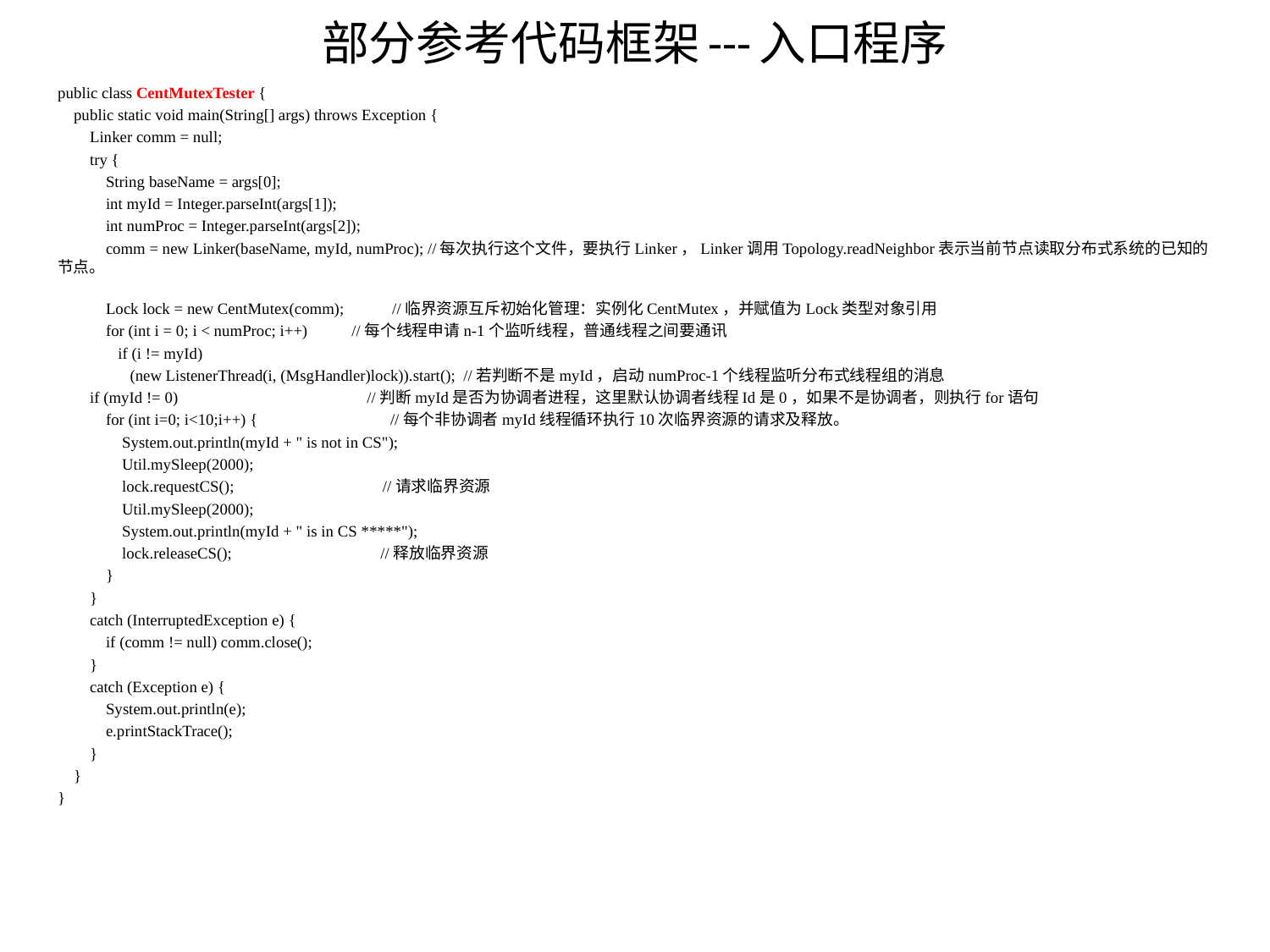

# 部分参考代码框架---入口程序
public class CentMutexTester {
    public static void main(String[] args) throws Exception {
        Linker comm = null;
        try {
            String baseName = args[0];
            int myId = Integer.parseInt(args[1]);
            int numProc = Integer.parseInt(args[2]);
            comm = new Linker(baseName, myId, numProc); //每次执行这个文件，要执行Linker，Linker调用Topology.readNeighbor表示当前节点读取分布式系统的已知的节点。
            Lock lock = new CentMutex(comm);            //临界资源互斥初始化管理：实例化CentMutex，并赋值为Lock类型对象引用
            for (int i = 0; i < numProc; i++)           //每个线程申请n-1个监听线程，普通线程之间要通讯
               if (i != myId)
                  (new ListenerThread(i, (MsgHandler)lock)).start();  //若判断不是myId，启动numProc-1个线程监听分布式线程组的消息
        if (myId != 0)                                               //判断myId是否为协调者进程，这里默认协调者线程Id是0，如果不是协调者，则执行for语句
            for (int i=0; i<10;i++) {                                 //每个非协调者myId线程循环执行10次临界资源的请求及释放。
                System.out.println(myId + " is not in CS");
                Util.mySleep(2000);
                lock.requestCS();                                     //请求临界资源
                Util.mySleep(2000);
                System.out.println(myId + " is in CS *****");
                lock.releaseCS();                                     //释放临界资源
            }
        }
        catch (InterruptedException e) {
            if (comm != null) comm.close();
        }
        catch (Exception e) {
            System.out.println(e);
            e.printStackTrace();
        }
    }
}